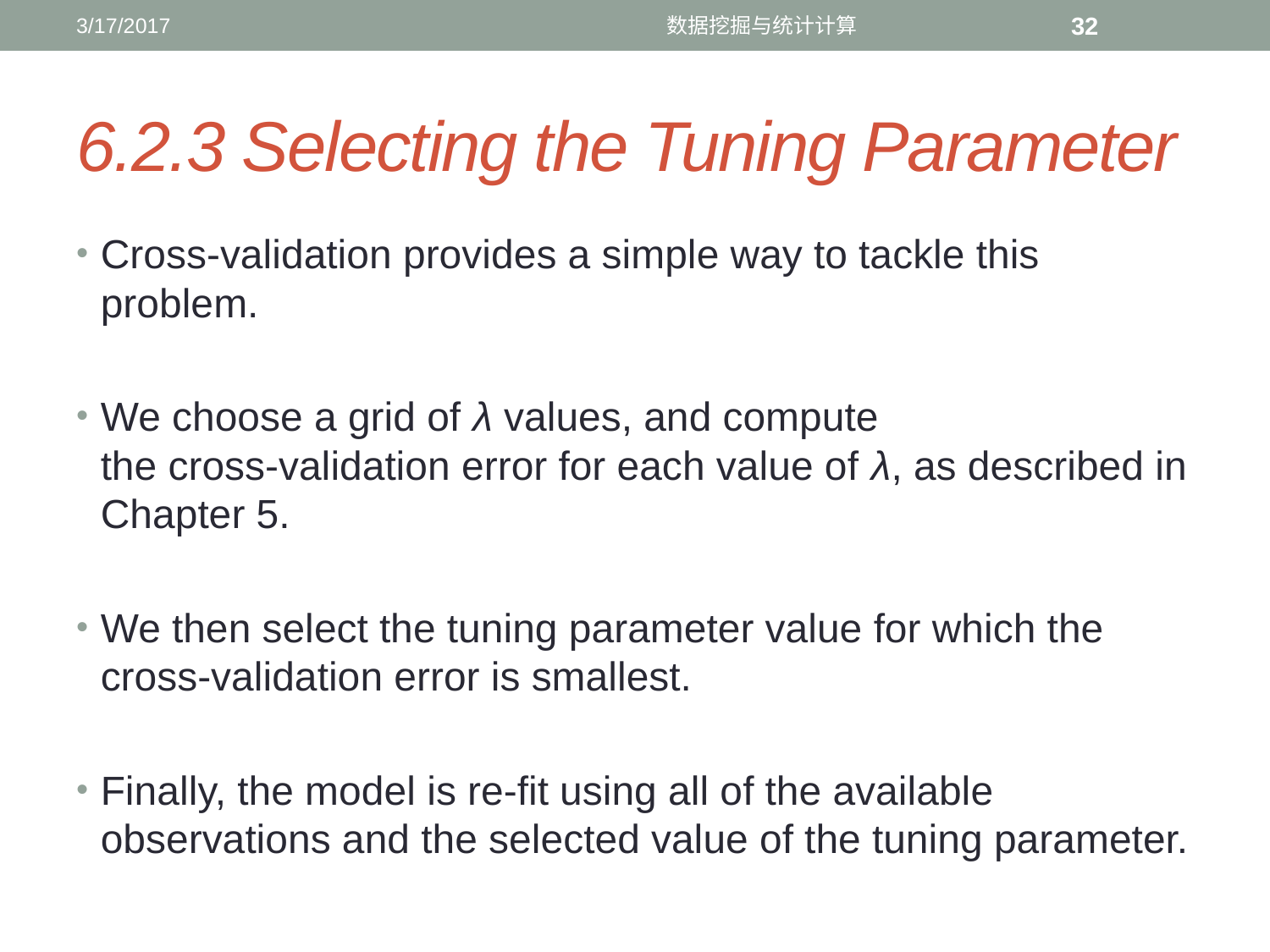

3/17/2017
数据挖掘与统计计算
32
# 6.2.3 Selecting the Tuning Parameter
Cross-validation provides a simple way to tackle this problem.

We choose a grid of λ values, and compute
the cross-validation error for each value of λ, as described in Chapter 5.

We then select the tuning parameter value for which the cross-validation error is smallest.

Finally, the model is re-fit using all of the available observations and the selected value of the tuning parameter.